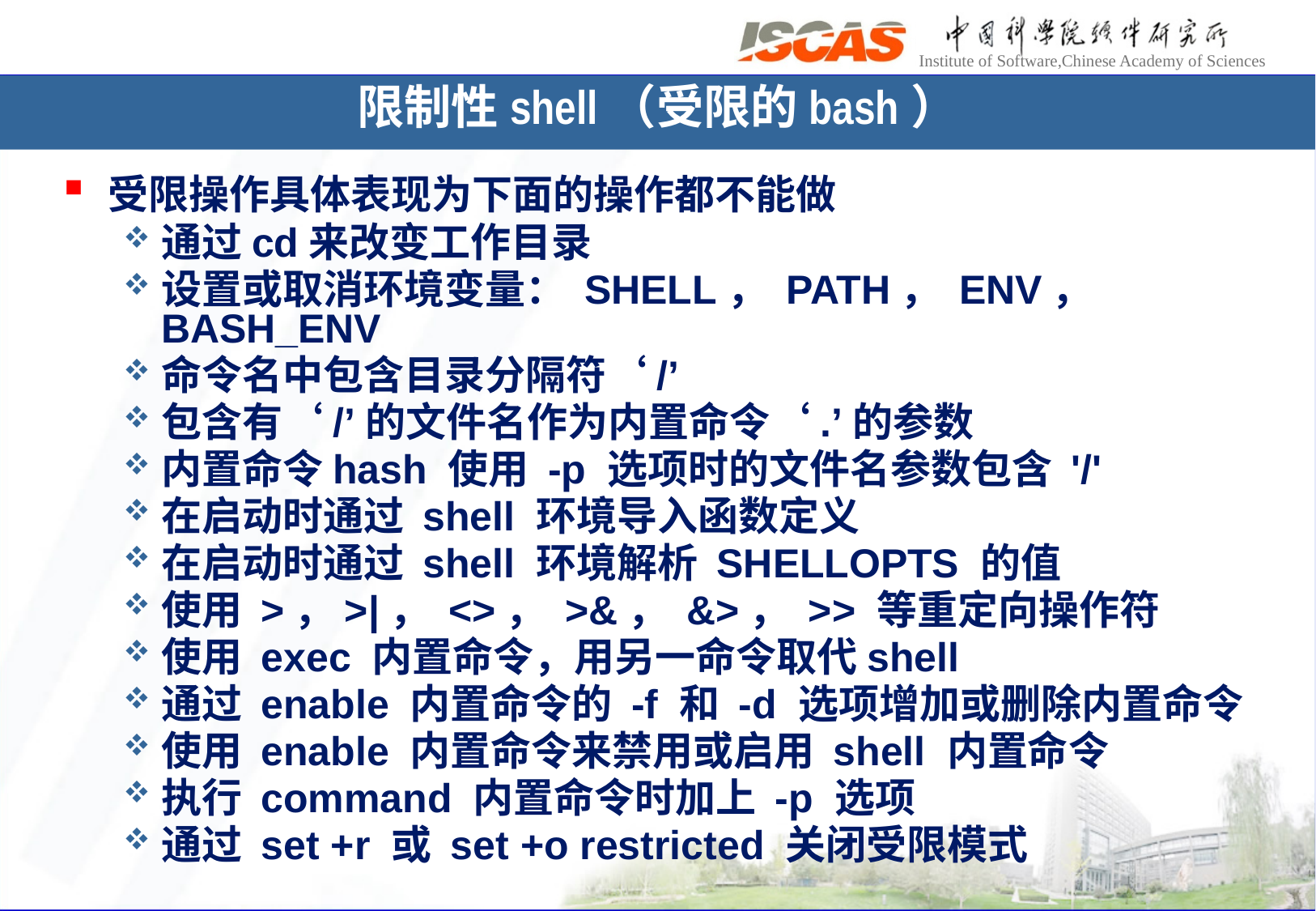

限制性shell（受限的bash）
受限操作具体表现为下面的操作都不能做
通过cd来改变工作目录
设置或取消环境变量： SHELL， PATH， ENV， BASH_ENV
命令名中包含目录分隔符‘/’
包含有‘/’的文件名作为内置命令‘.’的参数
内置命令hash 使用 -p 选项时的文件名参数包含 '/'
在启动时通过 shell 环境导入函数定义
在启动时通过 shell 环境解析 SHELLOPTS 的值
使用 >，>|， <>， >&， &>， >> 等重定向操作符
使用 exec 内置命令，用另一命令取代shell
通过 enable 内置命令的 -f 和 -d 选项增加或删除内置命令
使用 enable 内置命令来禁用或启用 shell 内置命令
执行 command 内置命令时加上 -p 选项
通过 set +r 或 set +o restricted 关闭受限模式